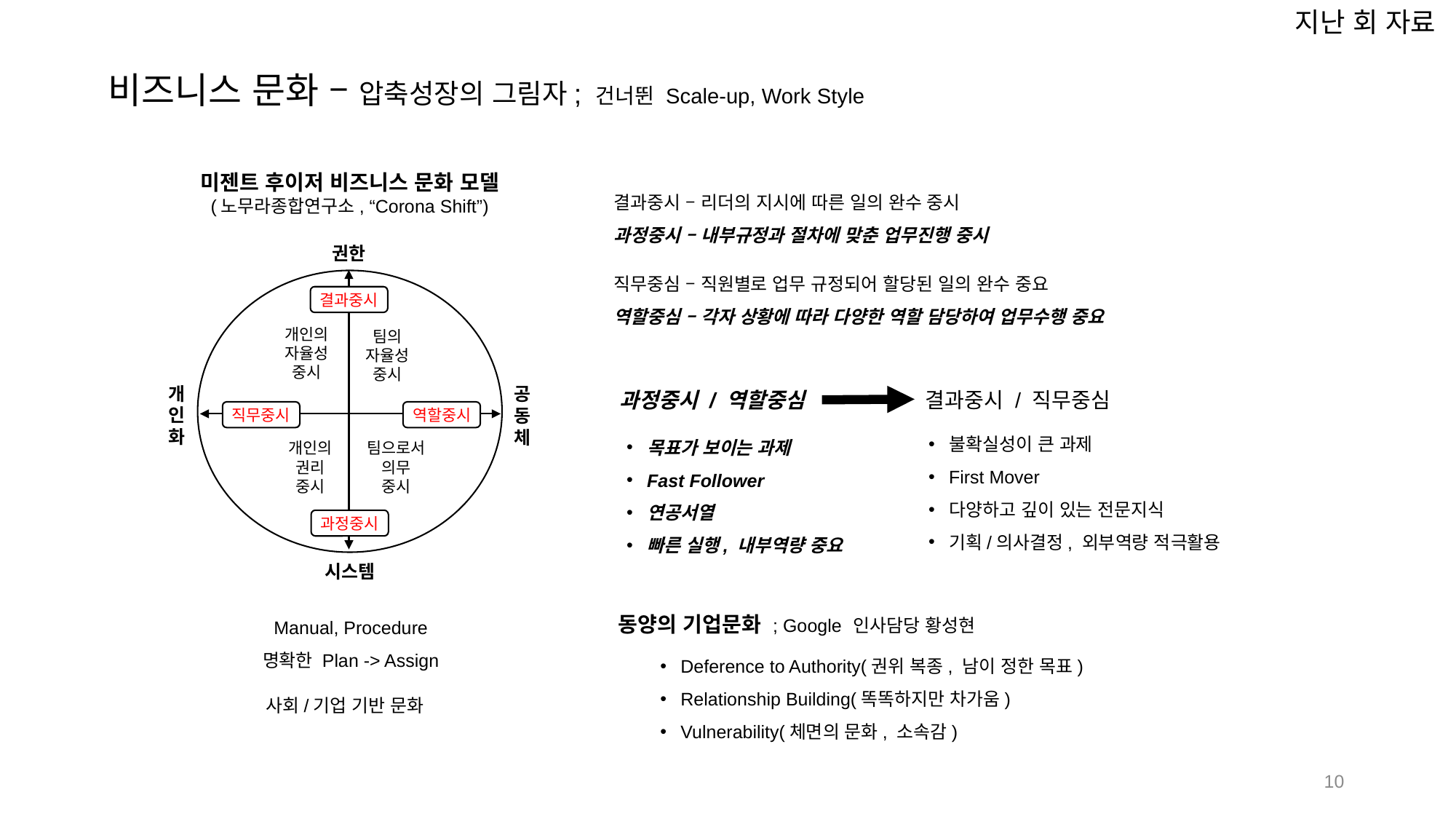

지난 회 자료
비즈니스 문화 – 압축성장의 그림자; 건너뛴 Scale-up, Work Style
미젠트 후이저 비즈니스 문화 모델
(노무라종합연구소, “Corona Shift”)
결과중시 – 리더의 지시에 따른 일의 완수 중시
과정중시 – 내부규정과 절차에 맞춘 업무진행 중시

직무중심 – 직원별로 업무 규정되어 할당된 일의 완수 중요
역할중심 – 각자 상황에 따라 다양한 역할 담당하여 업무수행 중요
권한

결과중시
개인의
자율성
중시
팀의
자율성
중시
개
인
화
공
동
체
결과중시 / 직무중심
과정중시 / 역할중심
직무중시
역할중시
불확실성이 큰 과제
First Mover
다양하고 깊이 있는 전문지식
기획/의사결정, 외부역량 적극활용
목표가 보이는 과제
Fast Follower
연공서열
빠른 실행, 내부역량 중요
개인의
권리
중시
팀으로서
의무
중시
과정중시
시스템
Manual, Procedure
명확한 Plan -> Assign
동양의 기업문화 ; Google 인사담당 황성현
Deference to Authority(권위 복종, 남이 정한 목표)
Relationship Building(똑똑하지만 차가움)
Vulnerability(체면의 문화, 소속감)
사회/기업 기반 문화
10